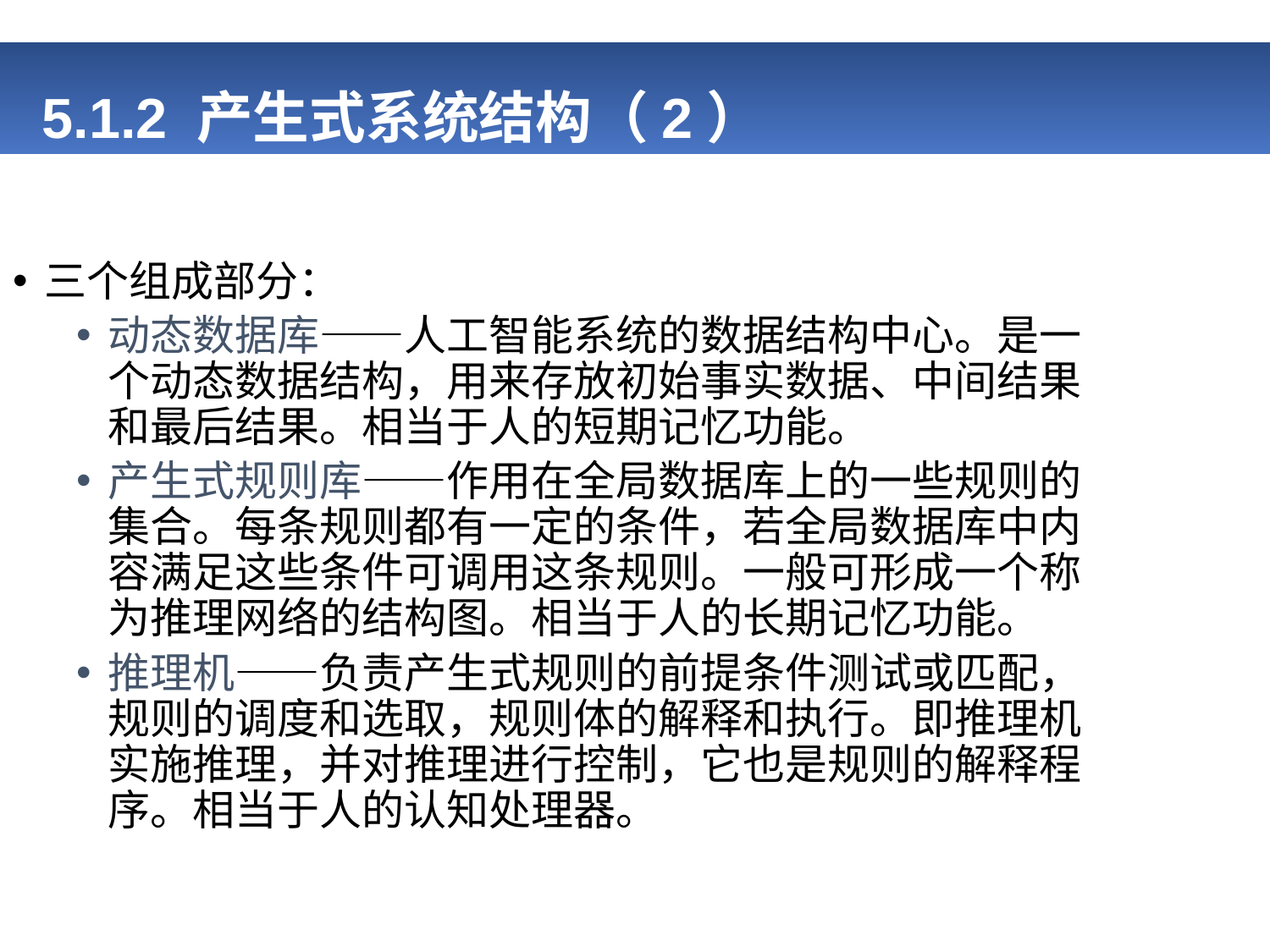

# 5.1.2 产生式系统结构（2）
三个组成部分：
动态数据库——人工智能系统的数据结构中心。是一个动态数据结构，用来存放初始事实数据、中间结果和最后结果。相当于人的短期记忆功能。
产生式规则库——作用在全局数据库上的一些规则的集合。每条规则都有一定的条件，若全局数据库中内容满足这些条件可调用这条规则。一般可形成一个称为推理网络的结构图。相当于人的长期记忆功能。
推理机——负责产生式规则的前提条件测试或匹配，规则的调度和选取，规则体的解释和执行。即推理机实施推理，并对推理进行控制，它也是规则的解释程序。相当于人的认知处理器。

16